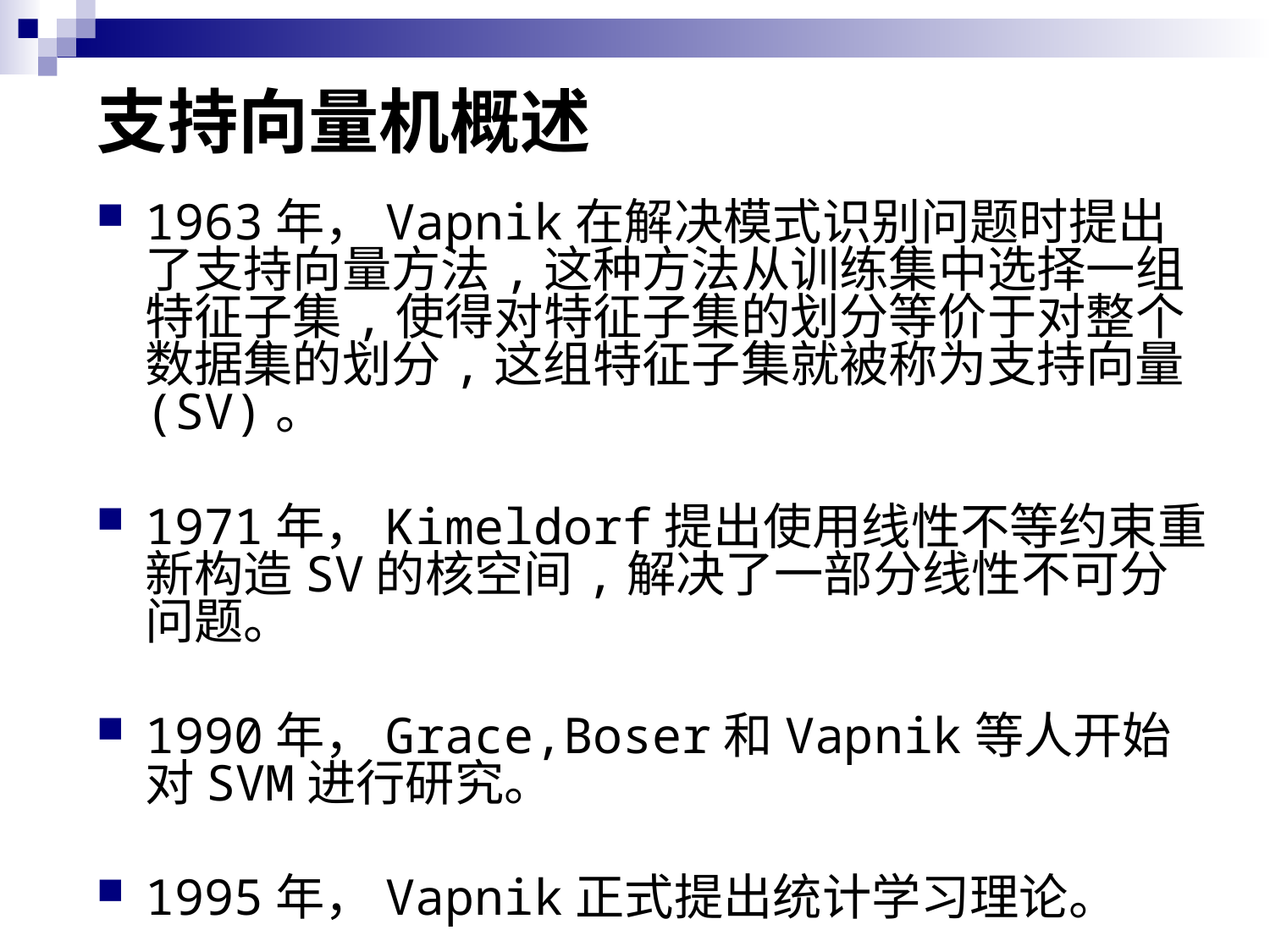

# 支持向量机概述
1963年，Vapnik在解决模式识别问题时提出了支持向量方法,这种方法从训练集中选择一组特征子集,使得对特征子集的划分等价于对整个数据集的划分,这组特征子集就被称为支持向量(SV)。

1971年，Kimeldorf提出使用线性不等约束重新构造SV的核空间,解决了一部分线性不可分问题。

1990年，Grace,Boser和Vapnik等人开始对SVM进行研究。

1995年，Vapnik正式提出统计学习理论。